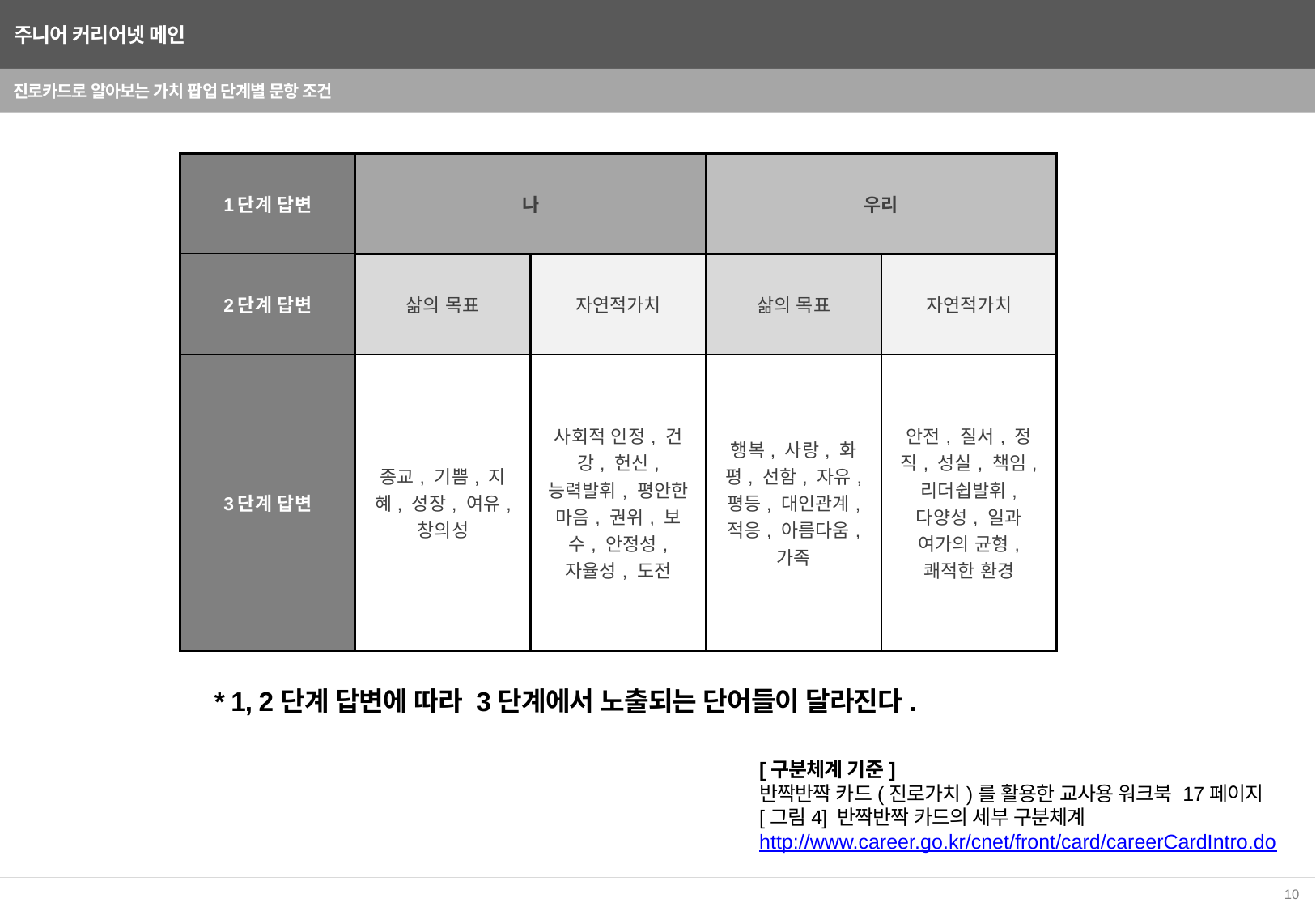

# 주니어 커리어넷 메인
진로카드로 알아보는 가치 팝업 단계별 문항 조건
| 1단계 답변 | 나 |  | 우리 |  |
| --- | --- | --- | --- | --- |
| 2단계 답변 | 삶의 목표 | 자연적가치 | 삶의 목표 | 자연적가치 |
| 3단계 답변 | 종교, 기쁨, 지혜, 성장, 여유, 창의성 | 사회적 인정, 건강, 헌신, 능력발휘, 평안한 마음, 권위, 보수, 안정성, 자율성, 도전 | 행복, 사랑, 화평, 선함, 자유, 평등, 대인관계, 적응, 아름다움, 가족 | 안전, 질서, 정직, 성실, 책임, 리더쉽발휘, 다양성, 일과 여가의 균형, 쾌적한 환경 |
* 1, 2단계 답변에 따라 3단계에서 노출되는 단어들이 달라진다.
[구분체계 기준]
반짝반짝 카드(진로가치)를 활용한 교사용 워크북 17페이지
[그림4] 반짝반짝 카드의 세부 구분체계
http://www.career.go.kr/cnet/front/card/careerCardIntro.do